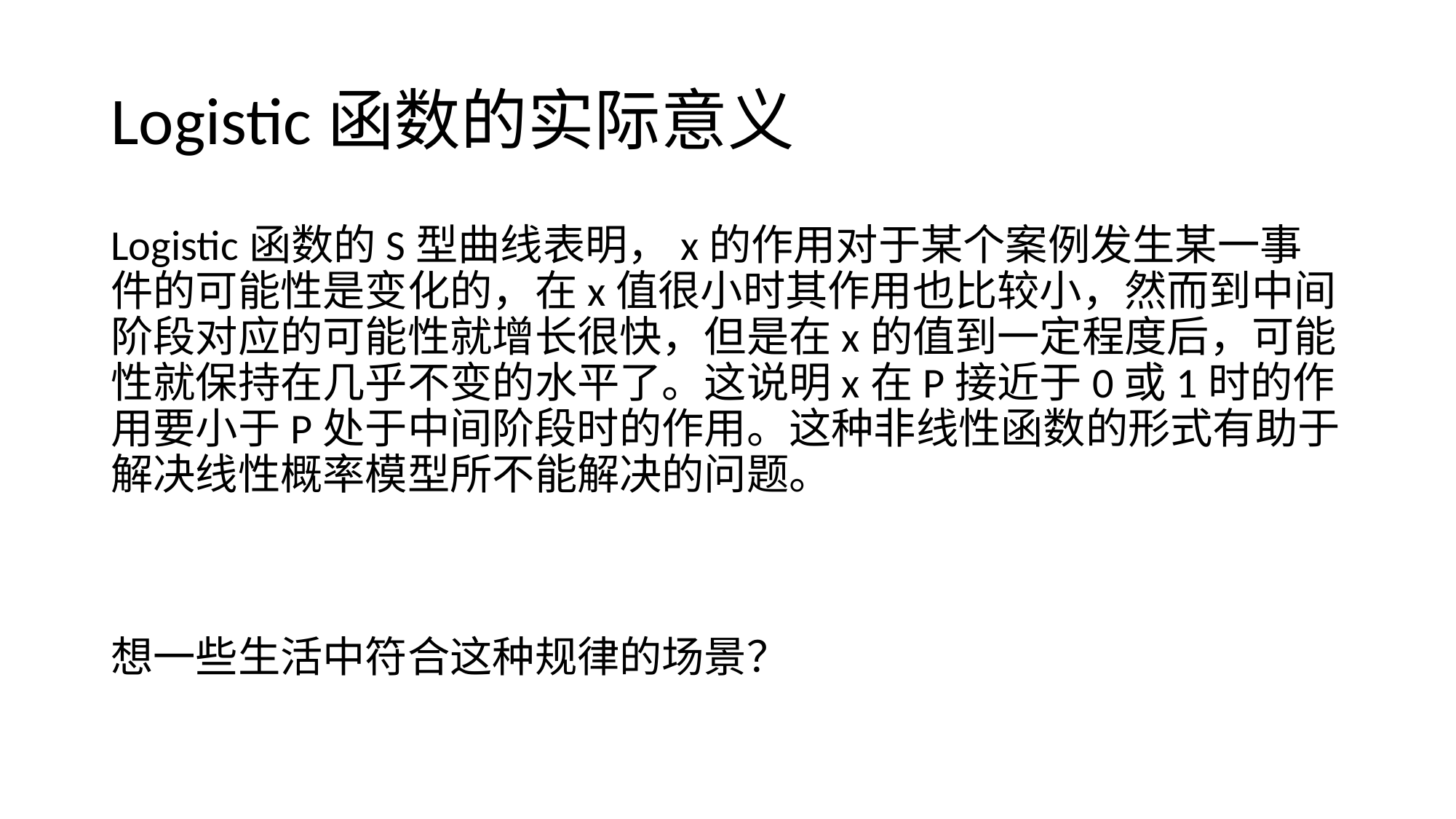

# Logistic函数的实际意义
Logistic函数的S型曲线表明，x的作用对于某个案例发生某一事件的可能性是变化的，在x值很小时其作用也比较小，然而到中间阶段对应的可能性就增长很快，但是在x的值到一定程度后，可能性就保持在几乎不变的水平了。这说明x在P接近于0或1时的作用要小于P处于中间阶段时的作用。这种非线性函数的形式有助于解决线性概率模型所不能解决的问题。

想一些生活中符合这种规律的场景？